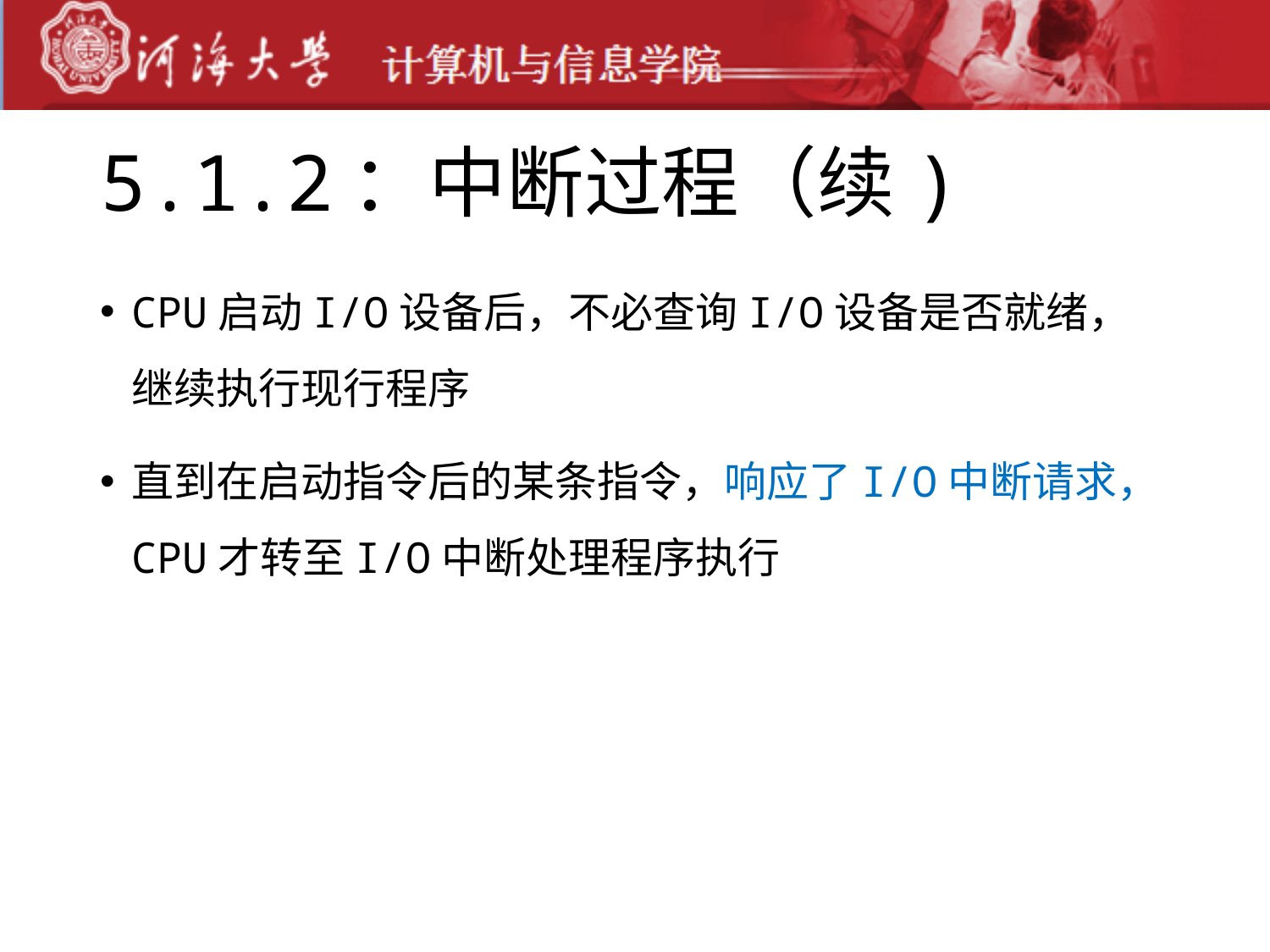

# 5.1.2：中断过程（续)
CPU启动I/O设备后，不必查询I/O设备是否就绪，继续执行现行程序
直到在启动指令后的某条指令，响应了I/O中断请求，CPU才转至I/O中断处理程序执行